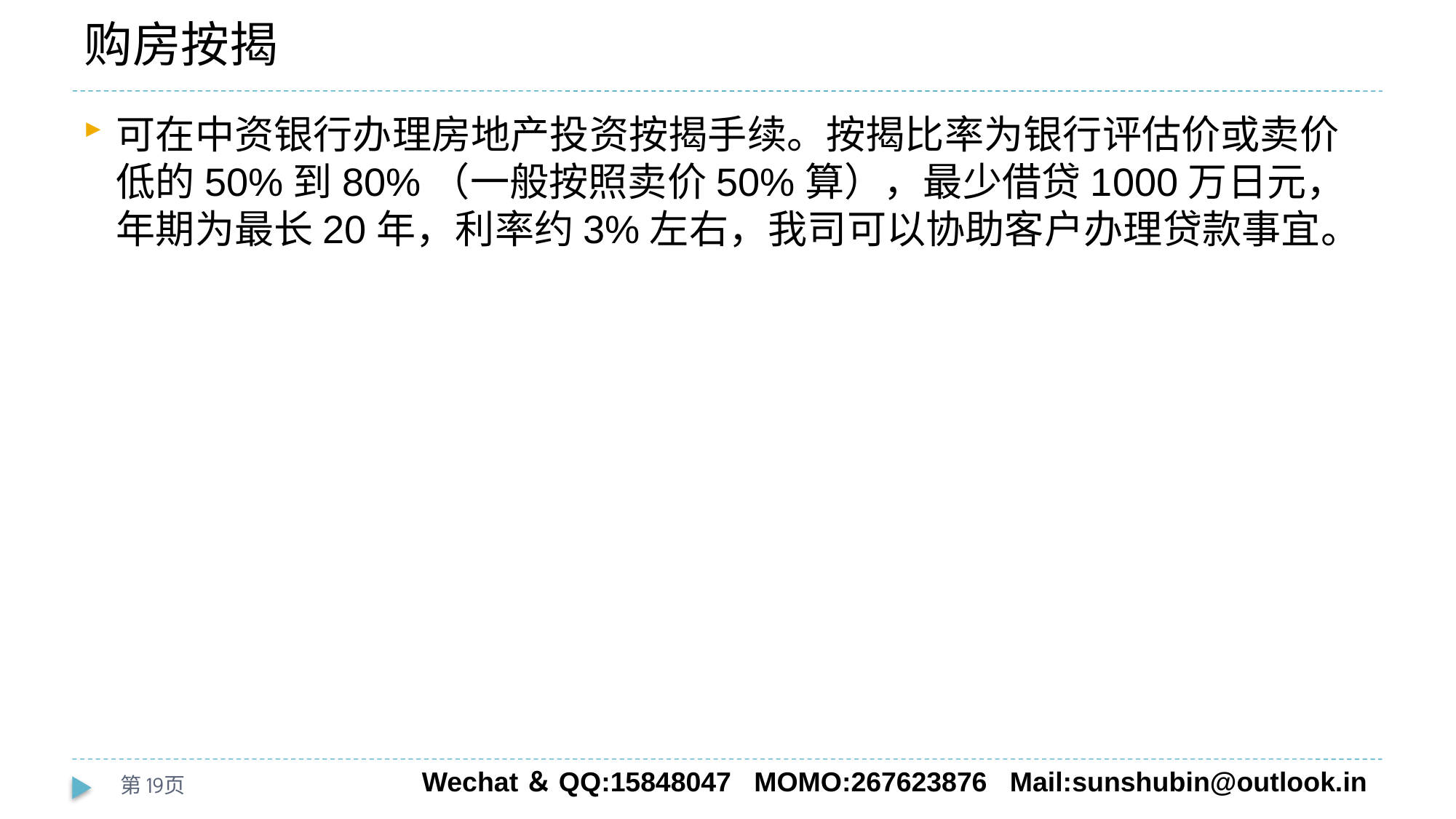

# 购房按揭
可在中资银行办理房地产投资按揭手续。按揭比率为银行评估价或卖价低的50%到80%（一般按照卖价50%算），最少借贷1000万日元，年期为最长20年，利率约3%左右，我司可以协助客户办理贷款事宜。

第19页